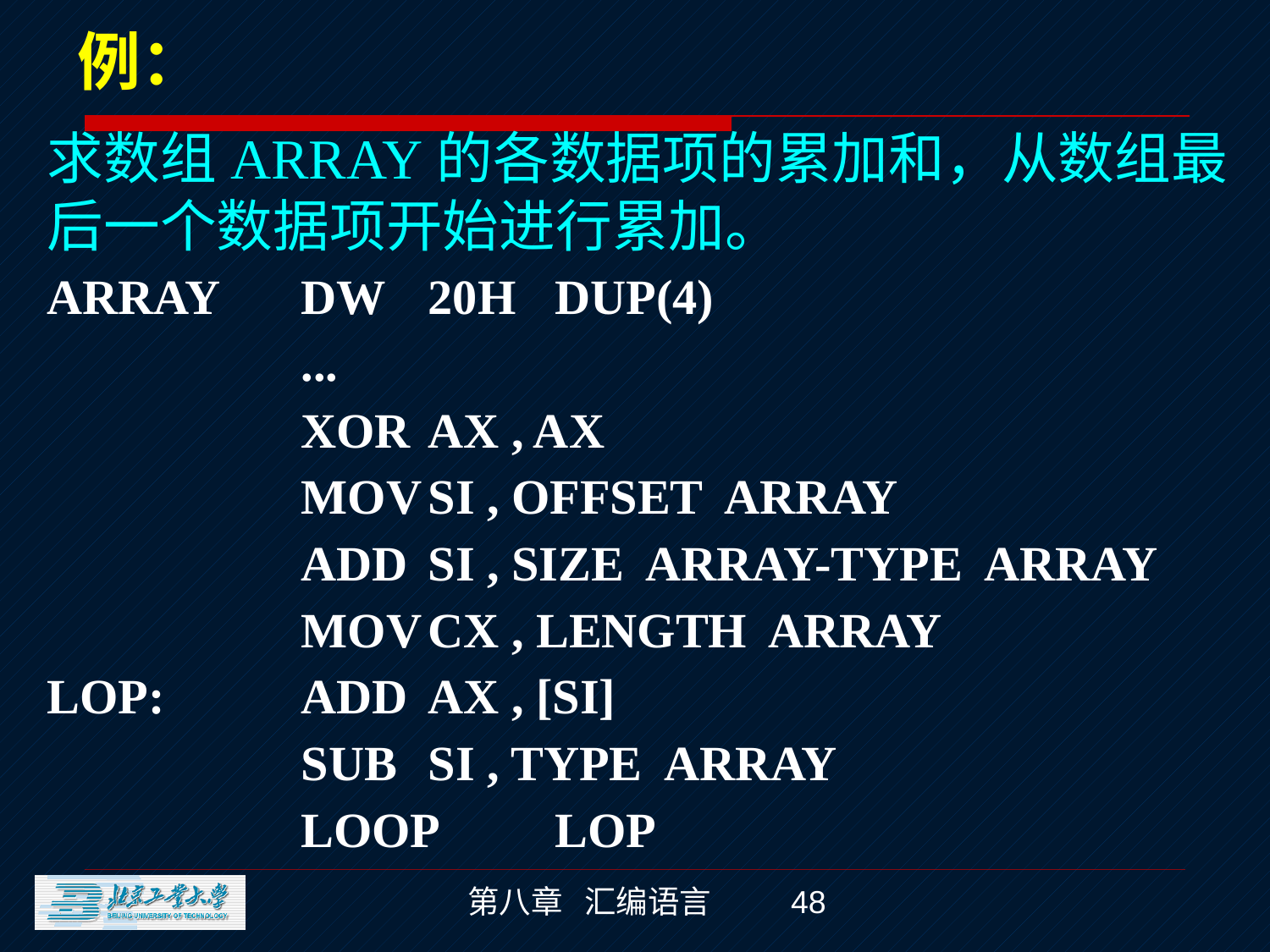

例：
求数组ARRAY的各数据项的累加和，从数组最后一个数据项开始进行累加。
ARRAY	DW	20H	DUP(4)
		...
		XOR	AX , AX
		MOV	SI , OFFSET  ARRAY
		ADD	SI , SIZE  ARRAY-TYPE  ARRAY
		MOV	CX , LENGTH  ARRAY
LOP:		ADD	AX , [SI]
		SUB	SI , TYPE  ARRAY
		LOOP	LOP